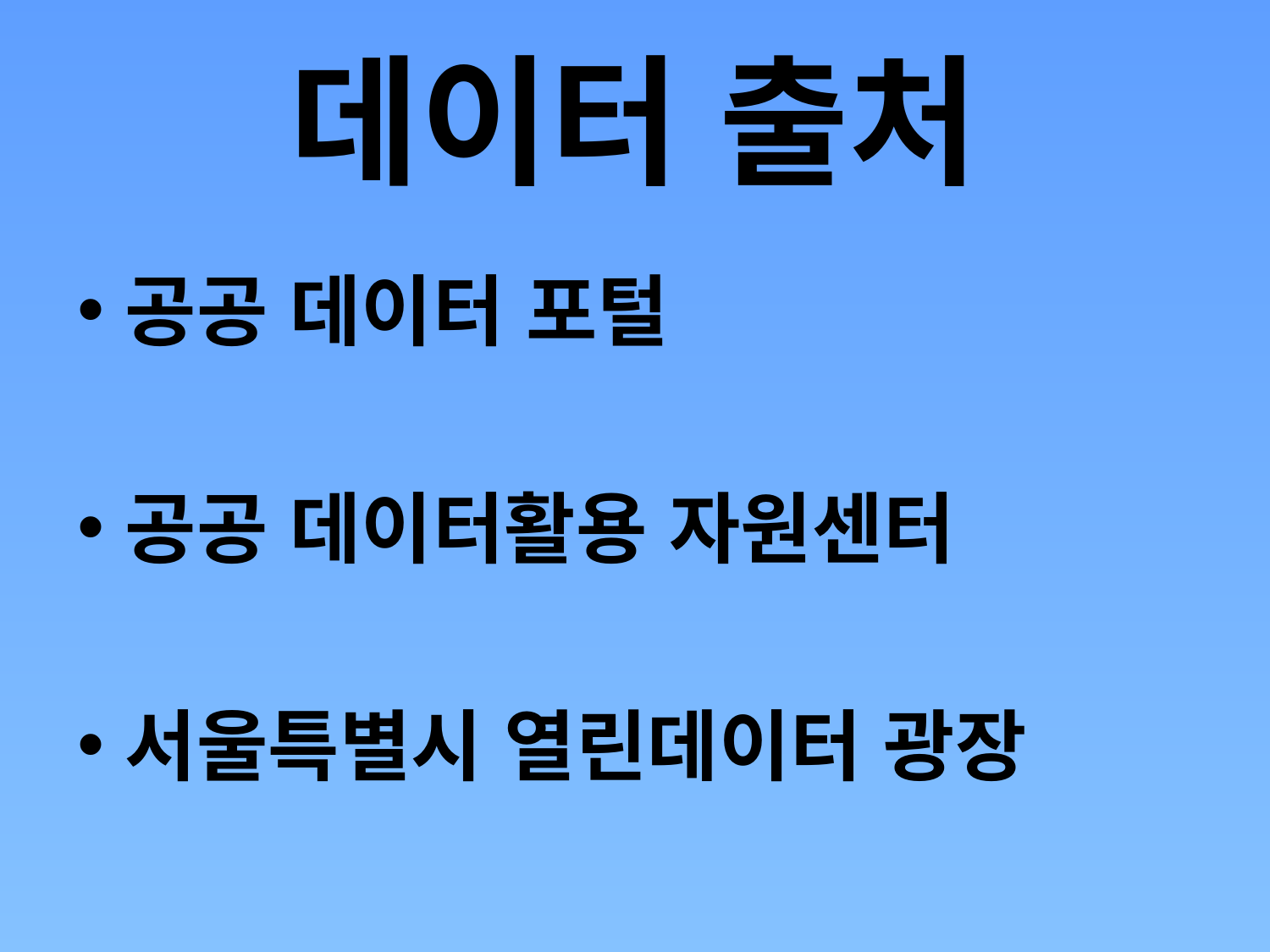

# 데이터 출처
공공 데이터 포털

공공 데이터활용 자원센터

서울특별시 열린데이터 광장